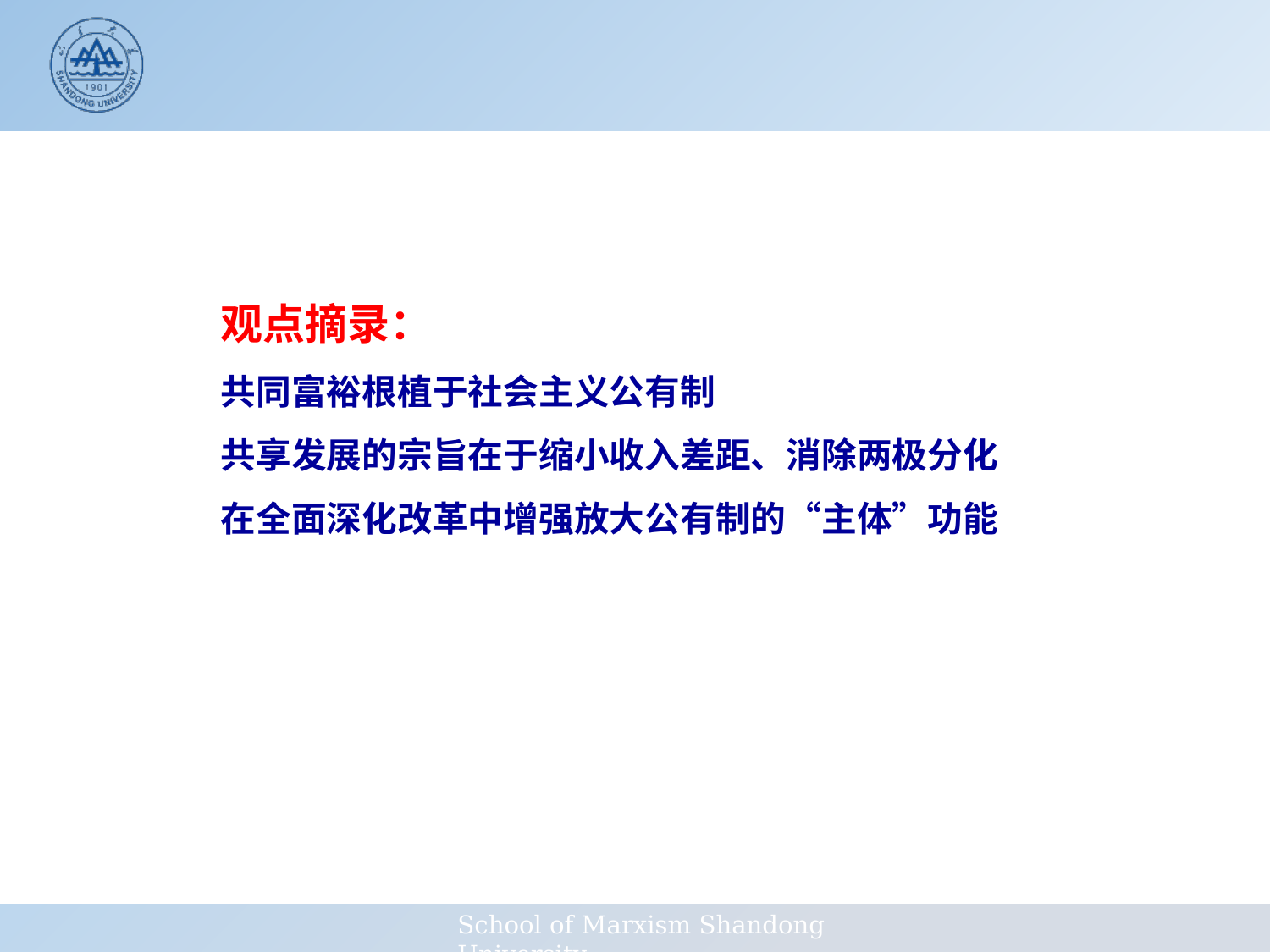

观点摘录：
共同富裕根植于社会主义公有制
共享发展的宗旨在于缩小收入差距、消除两极分化
在全面深化改革中增强放大公有制的“主体”功能